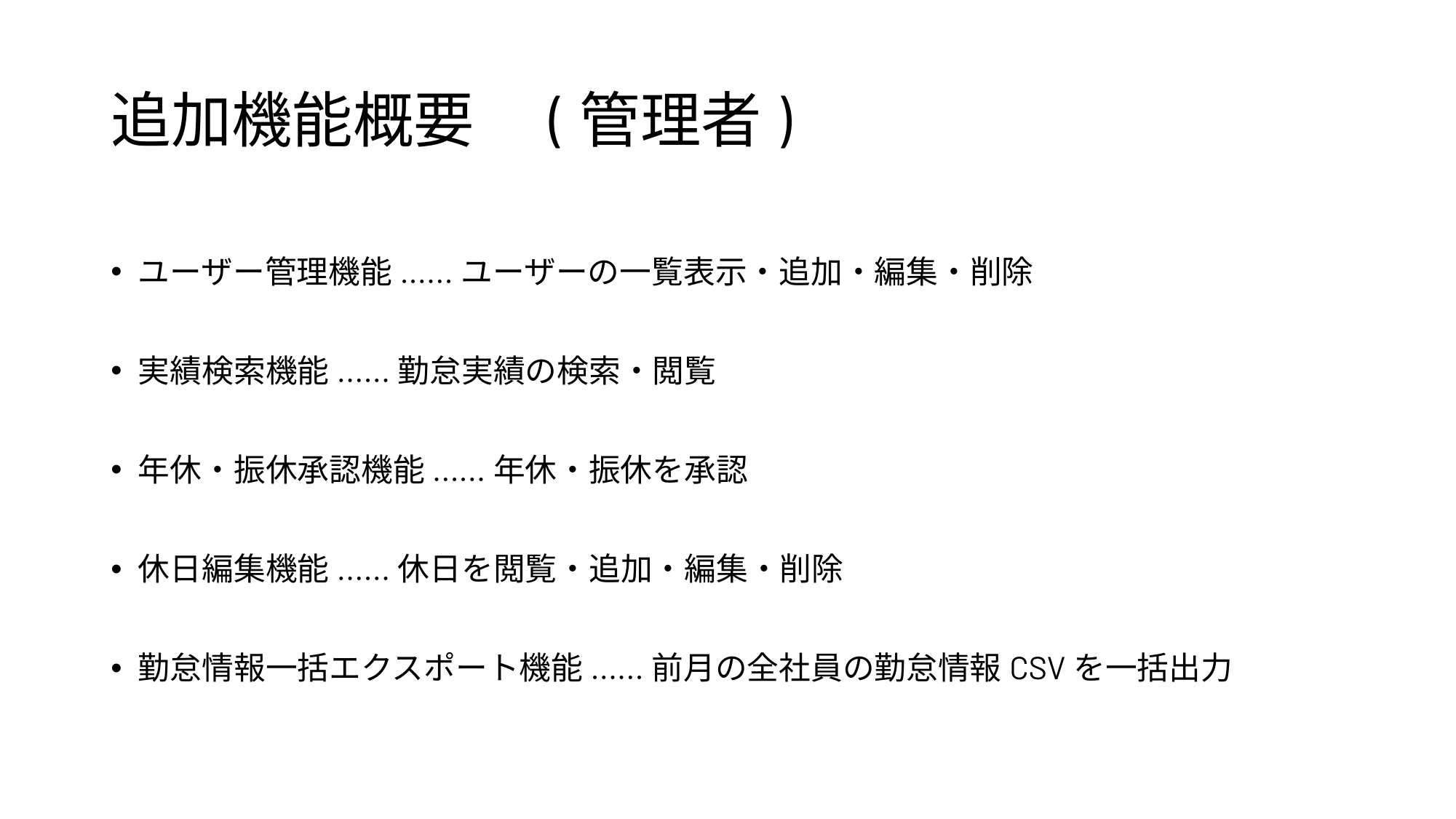

# 追加機能概要　(管理者)

ユーザー管理機能......ユーザーの一覧表示・追加・編集・削除

実績検索機能......勤怠実績の検索・閲覧

年休・振休承認機能......年休・振休を承認

休日編集機能......休日を閲覧・追加・編集・削除

勤怠情報一括エクスポート機能......前月の全社員の勤怠情報CSVを一括出力